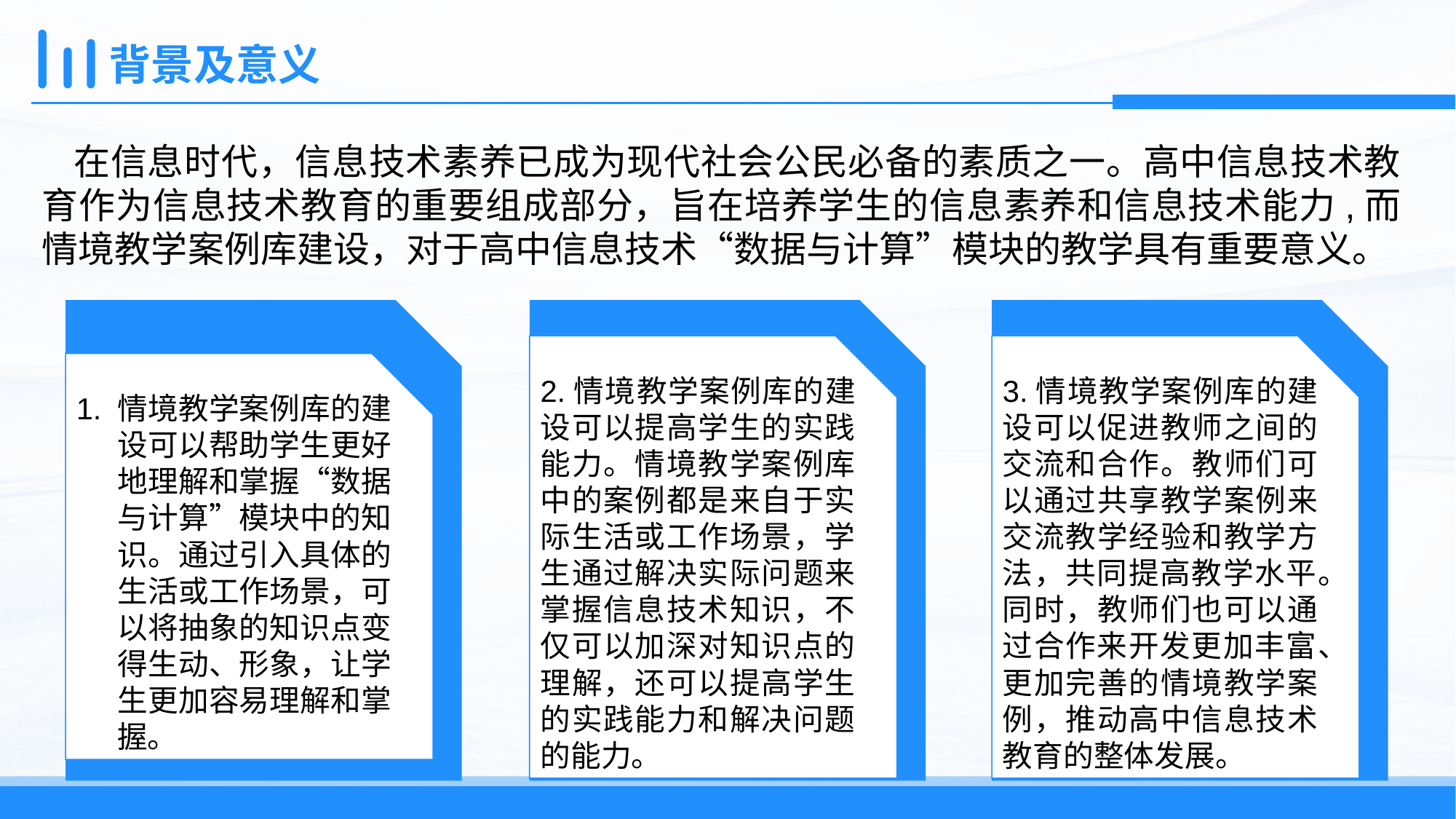

# 背景及意义

在信息时代，信息技术素养已成为现代社会公民必备的素质之一。高中信息技术教育作为信息技术教育的重要组成部分，旨在培养学生的信息素养和信息技术能力,而情境教学案例库建设，对于高中信息技术“数据与计算”模块的教学具有重要意义。

情境教学案例库的建设可以帮助学生更好地理解和掌握“数据与计算”模块中的知识。通过引入具体的生活或工作场景，可以将抽象的知识点变得生动、形象，让学生更加容易理解和掌握。
2.情境教学案例库的建设可以提高学生的实践能力。情境教学案例库中的案例都是来自于实际生活或工作场景，学生通过解决实际问题来掌握信息技术知识，不仅可以加深对知识点的理解，还可以提高学生的实践能力和解决问题的能力。
3.情境教学案例库的建设可以促进教师之间的交流和合作。教师们可以通过共享教学案例来交流教学经验和教学方法，共同提高教学水平。同时，教师们也可以通过合作来开发更加丰富、更加完善的情境教学案例，推动高中信息技术教育的整体发展。